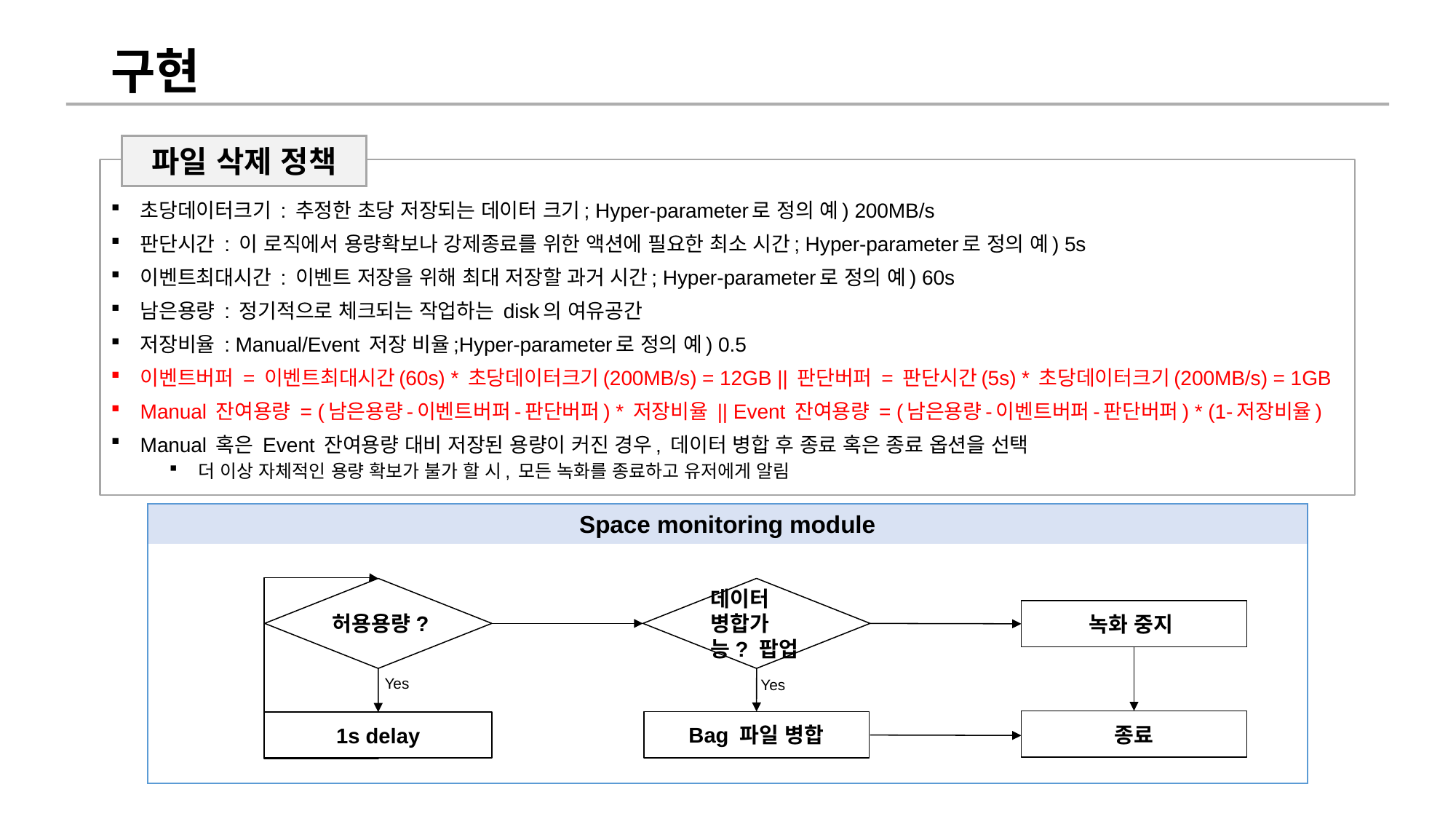

# 구현
파일 삭제 정책

초당데이터크기 : 추정한 초당 저장되는 데이터 크기; Hyper-parameter로 정의 예) 200MB/s
판단시간 : 이 로직에서 용량확보나 강제종료를 위한 액션에 필요한 최소 시간; Hyper-parameter로 정의 예) 5s
이벤트최대시간 : 이벤트 저장을 위해 최대 저장할 과거 시간; Hyper-parameter로 정의 예) 60s
남은용량 : 정기적으로 체크되는 작업하는 disk의 여유공간
저장비율 : Manual/Event 저장 비율;Hyper-parameter로 정의 예) 0.5
이벤트버퍼 = 이벤트최대시간(60s) * 초당데이터크기(200MB/s) = 12GB || 판단버퍼 = 판단시간(5s) * 초당데이터크기(200MB/s) = 1GB
Manual 잔여용량 = (남은용량-이벤트버퍼-판단버퍼) * 저장비율 || Event 잔여용량 = (남은용량-이벤트버퍼-판단버퍼) * (1-저장비율)
Manual 혹은 Event 잔여용량 대비 저장된 용량이 커진 경우, 데이터 병합 후 종료 혹은 종료 옵션을 선택
더 이상 자체적인 용량 확보가 불가 할 시, 모든 녹화를 종료하고 유저에게 알림

Space monitoring module
허용용량?
데이터 병합가능? 팝업
녹화 중지
Yes
Yes
종료
Bag 파일 병합
1s delay